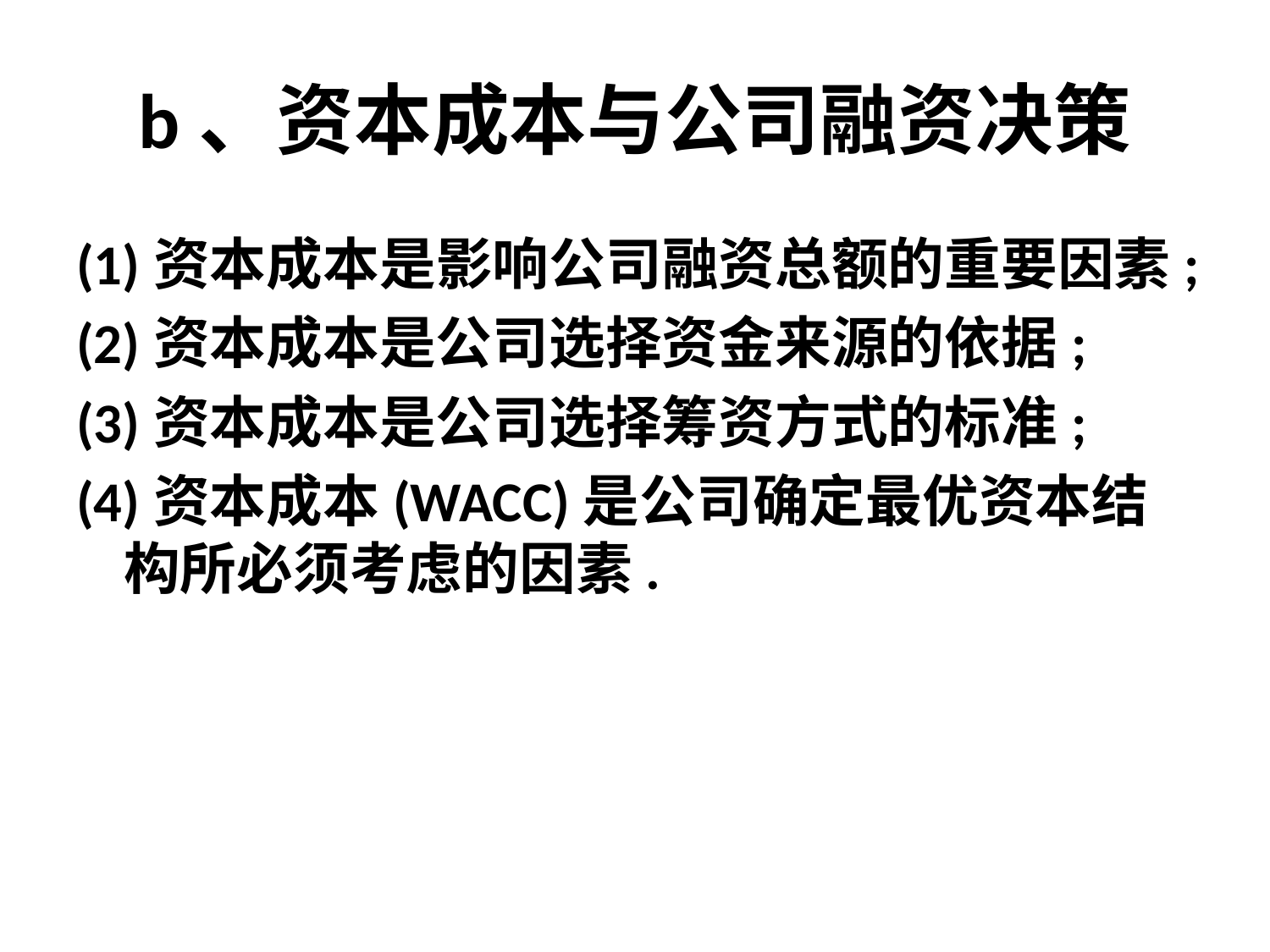

# b、资本成本与公司融资决策
(1)资本成本是影响公司融资总额的重要因素;
(2)资本成本是公司选择资金来源的依据;
(3)资本成本是公司选择筹资方式的标准;
(4)资本成本(WACC)是公司确定最优资本结构所必须考虑的因素.